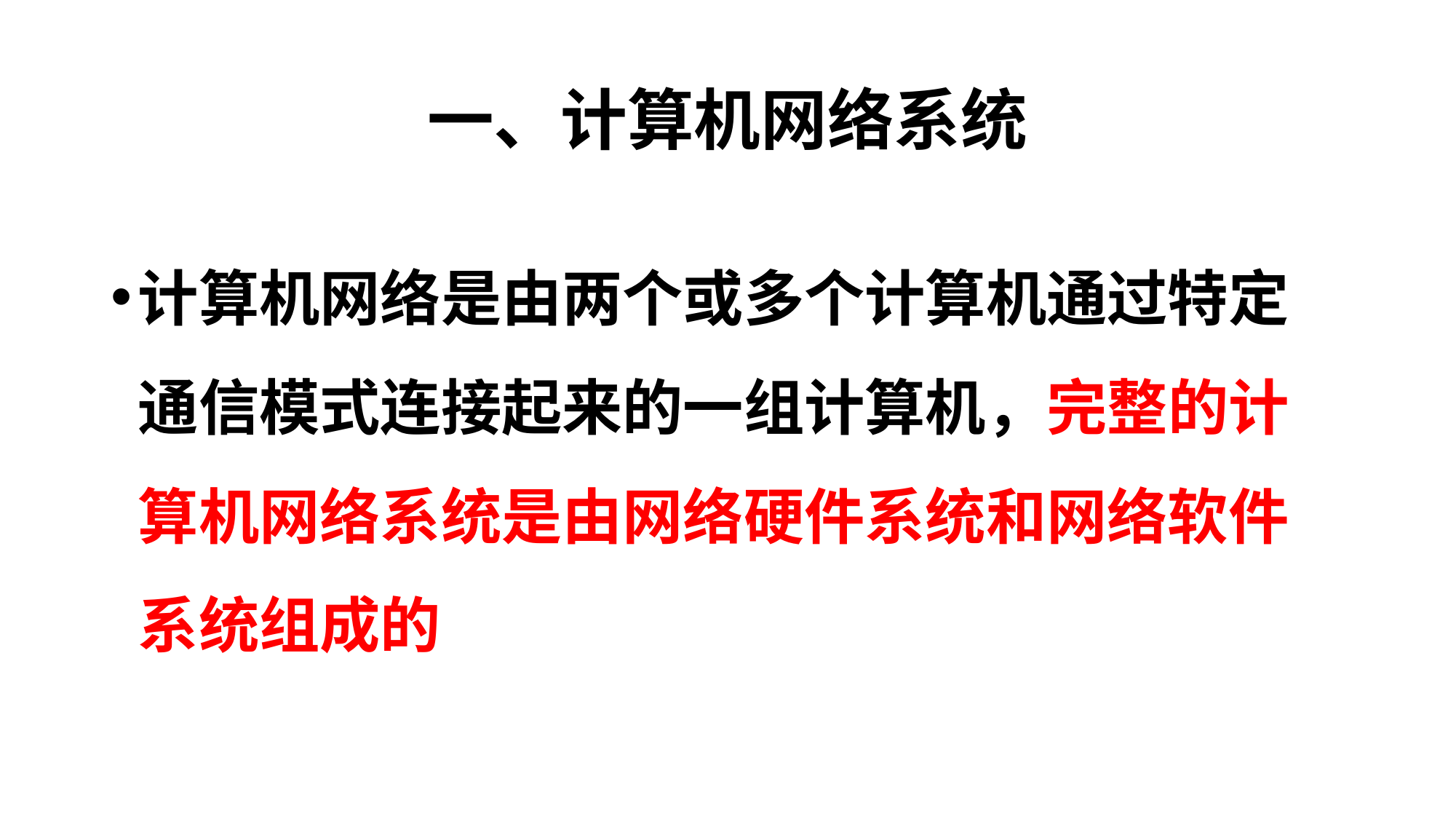

# 一、计算机网络系统
计算机网络是由两个或多个计算机通过特定通信模式连接起来的一组计算机，完整的计算机网络系统是由网络硬件系统和网络软件系统组成的